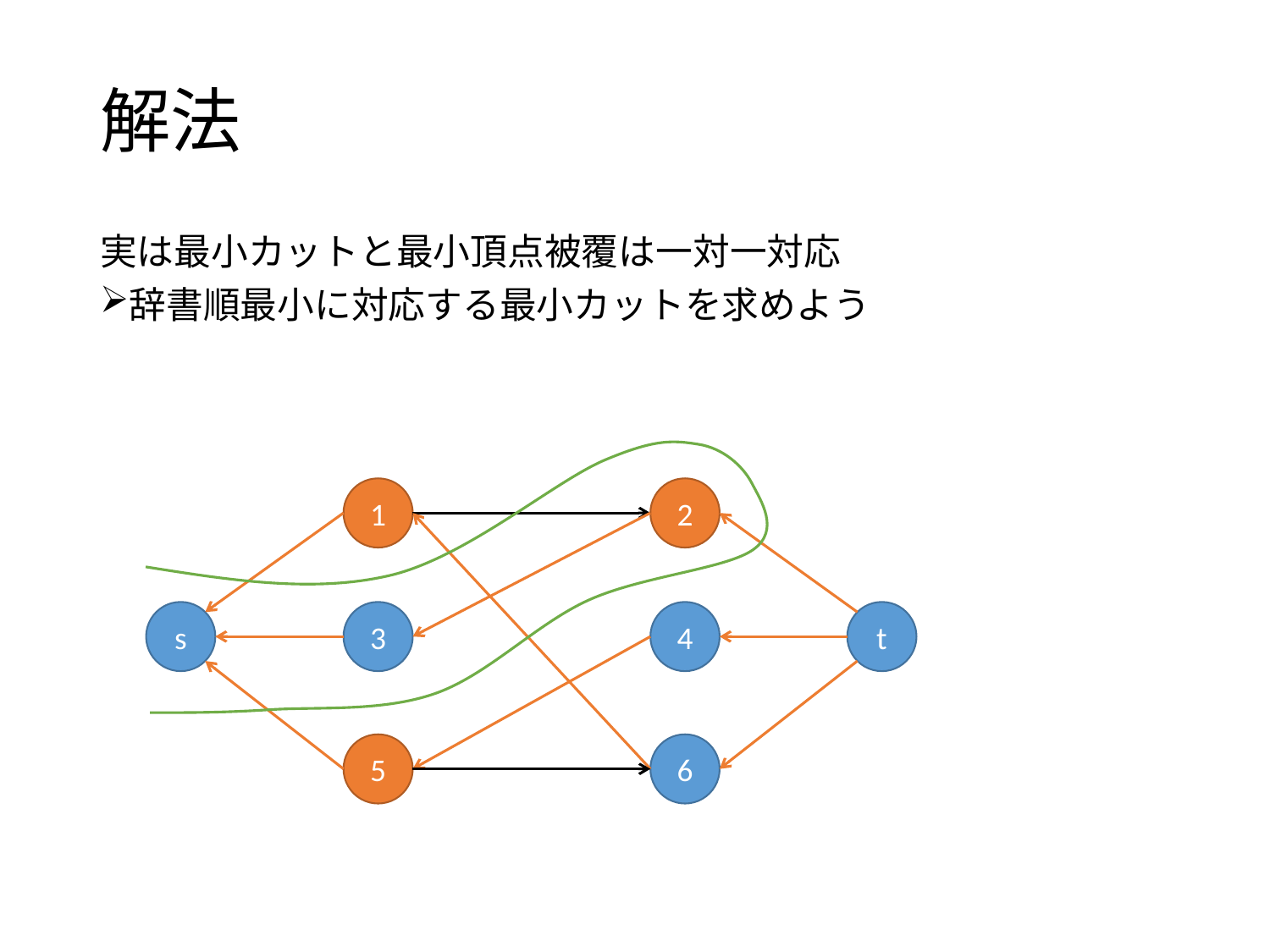

# 解法
実は最小カットと最小頂点被覆は一対一対応
辞書順最小に対応する最小カットを求めよう

1
2
t
s
4
3
5
6